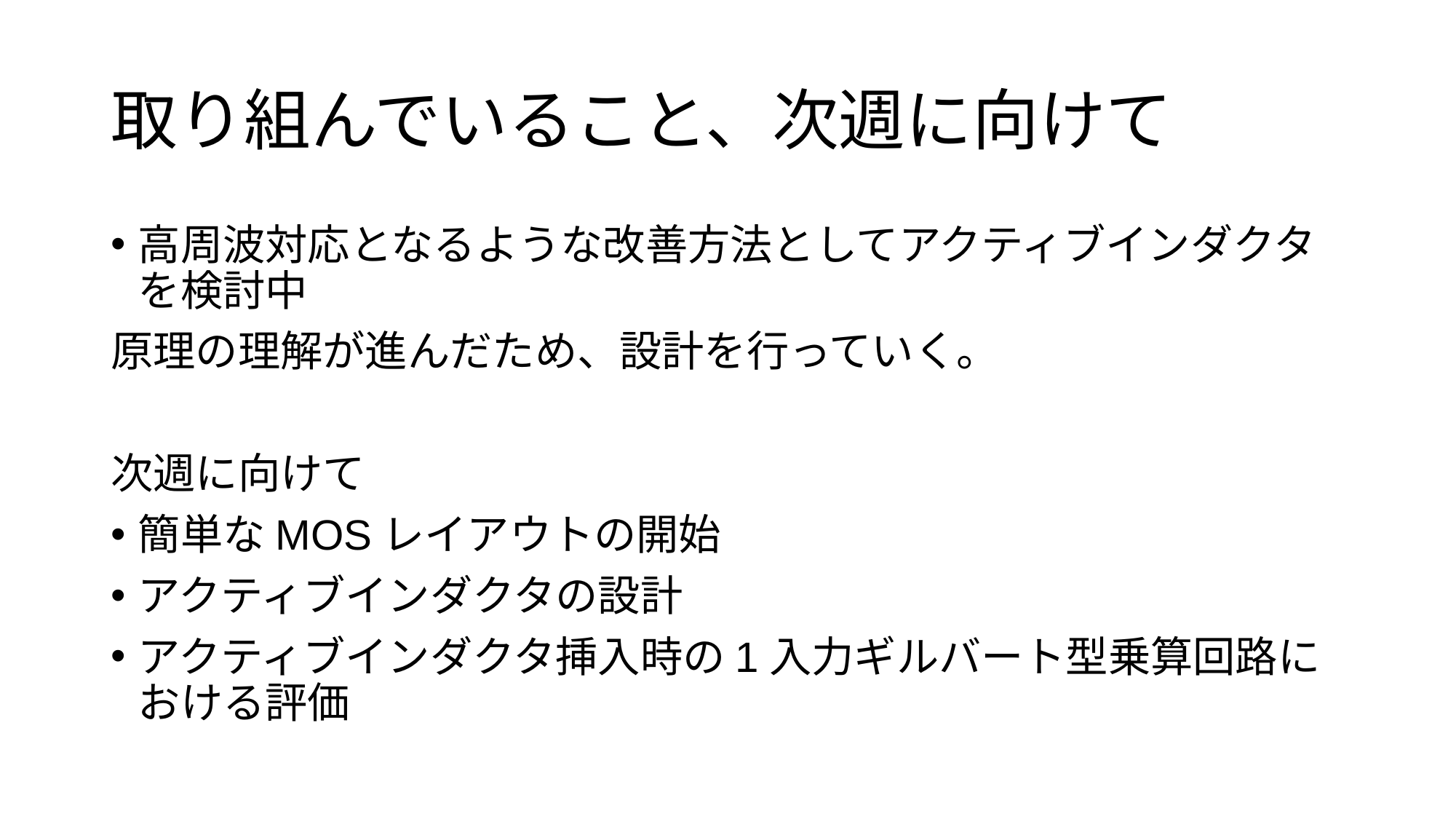

# 取り組んでいること、次週に向けて
高周波対応となるような改善方法としてアクティブインダクタを検討中
原理の理解が進んだため、設計を行っていく。

次週に向けて
簡単なMOSレイアウトの開始
アクティブインダクタの設計
アクティブインダクタ挿入時の1入力ギルバート型乗算回路における評価